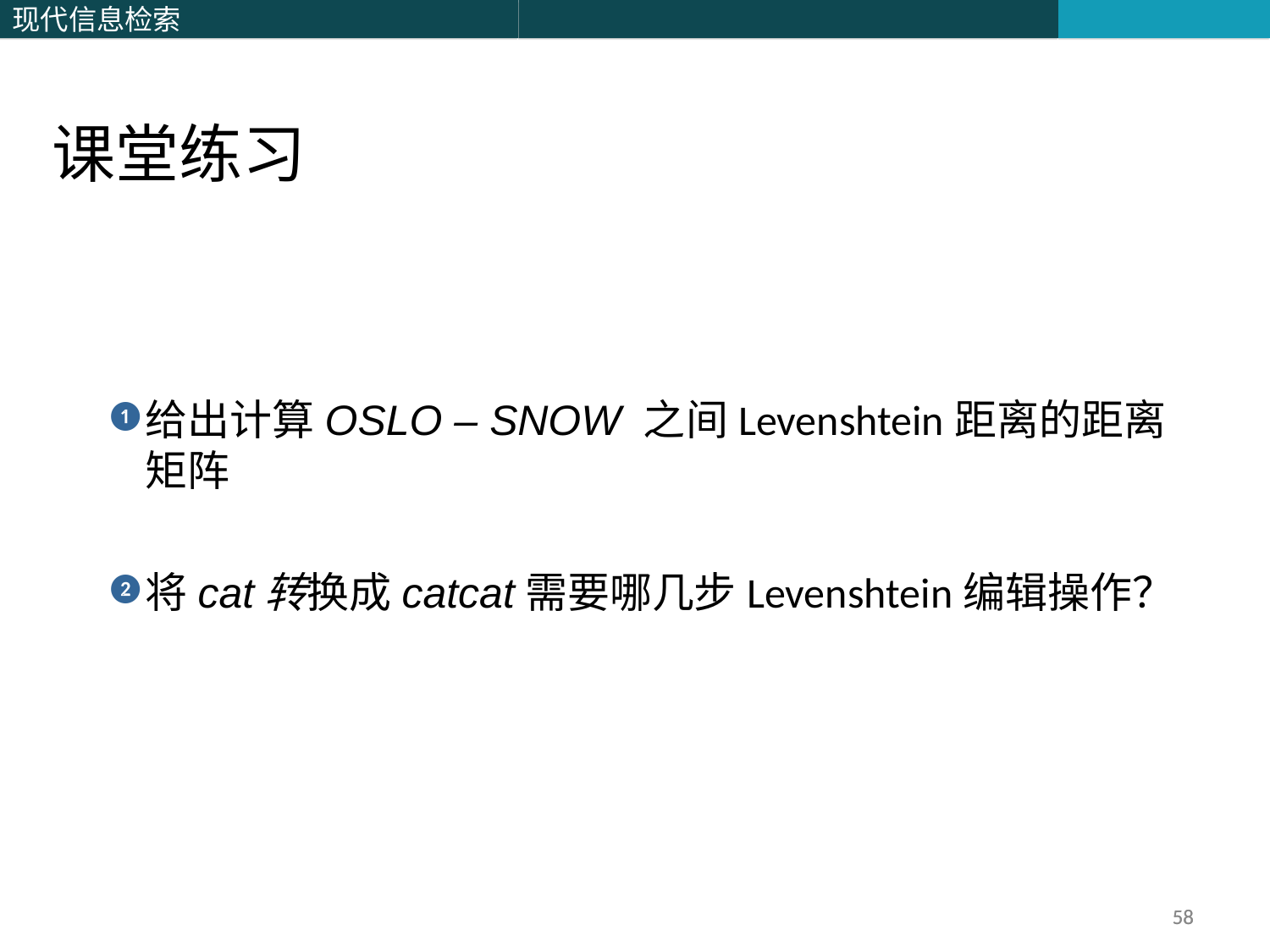

课堂练习
给出计算OSLO – SNOW 之间Levenshtein距离的距离矩阵

将cat转换成catcat需要哪几步Levenshtein编辑操作？
58
58